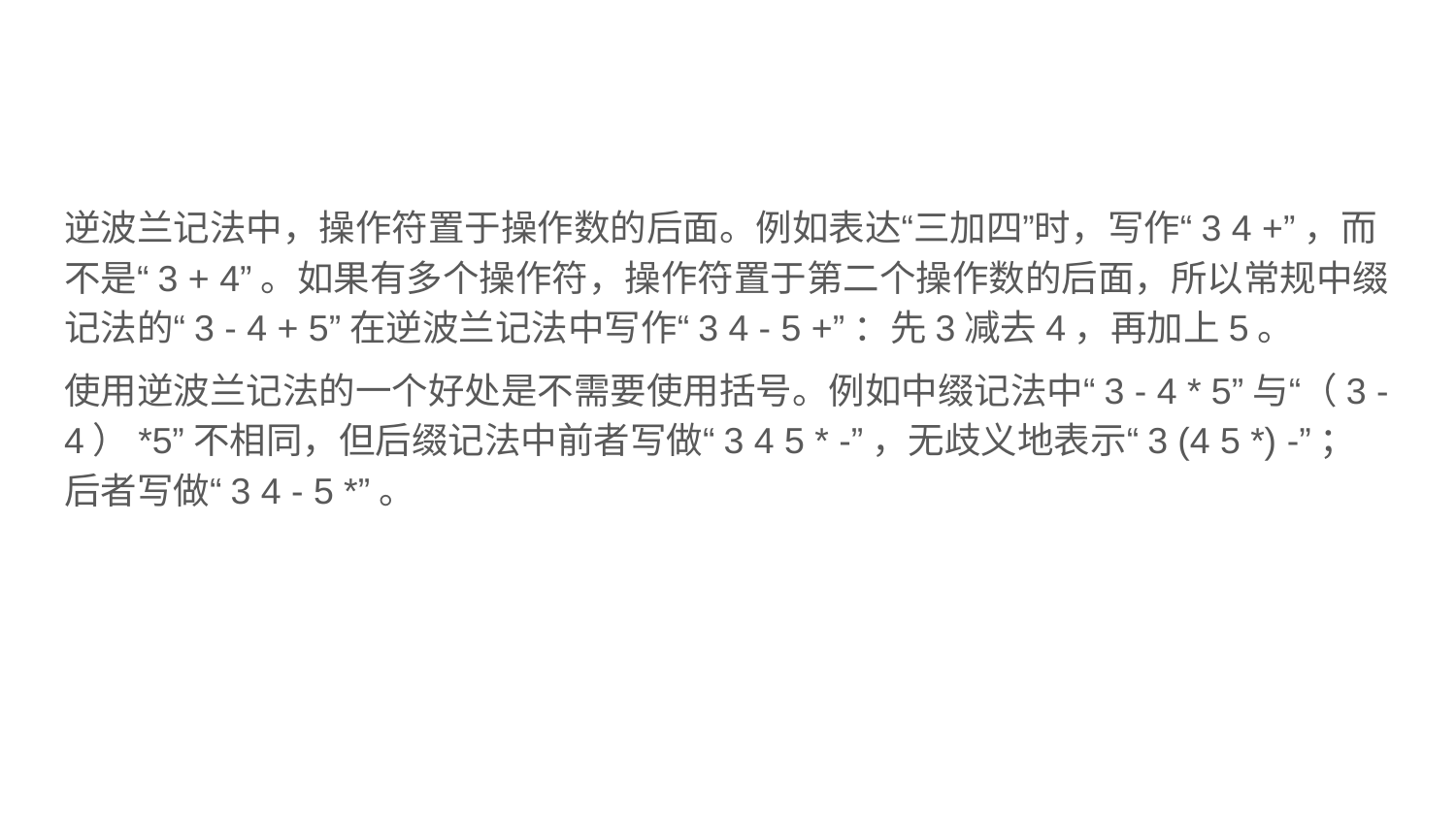

#
逆波兰记法中，操作符置于操作数的后面。例如表达“三加四”时，写作“3 4 +”，而不是“3 + 4”。如果有多个操作符，操作符置于第二个操作数的后面，所以常规中缀记法的“3 - 4 + 5”在逆波兰记法中写作“3 4 - 5 +”：先3减去4，再加上5。
使用逆波兰记法的一个好处是不需要使用括号。例如中缀记法中“3 - 4 * 5”与“（3 - 4）*5”不相同，但后缀记法中前者写做“3 4 5 * -”，无歧义地表示“3 (4 5 *) -”；后者写做“3 4 - 5 *”。